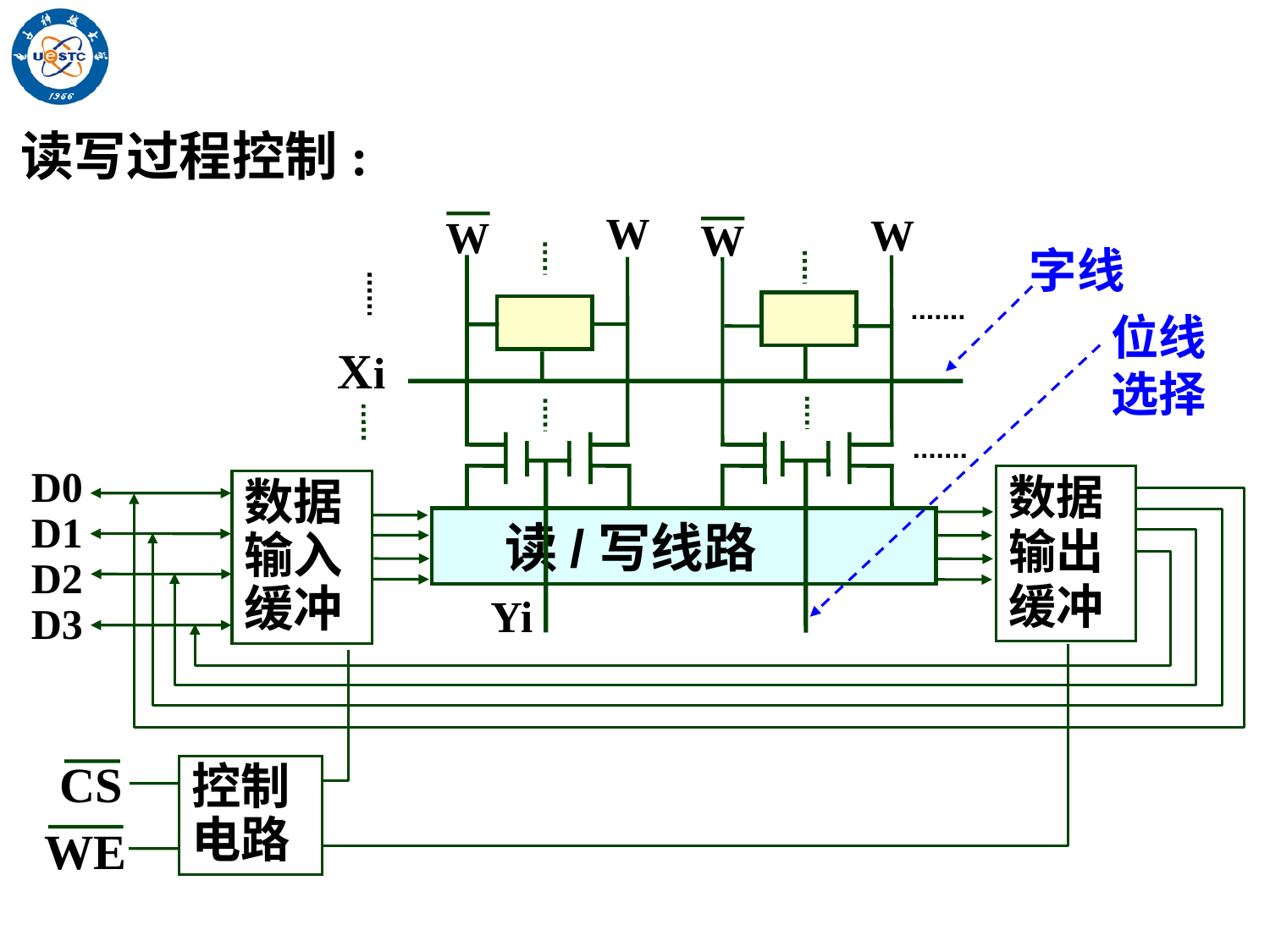

读写过程控制:
W
W
W

W

Xi

D0D1D2D3

数据输出缓冲

数据输入缓冲

    读/写线路

Yi

CS

控制电路

WE

字线

位线选择